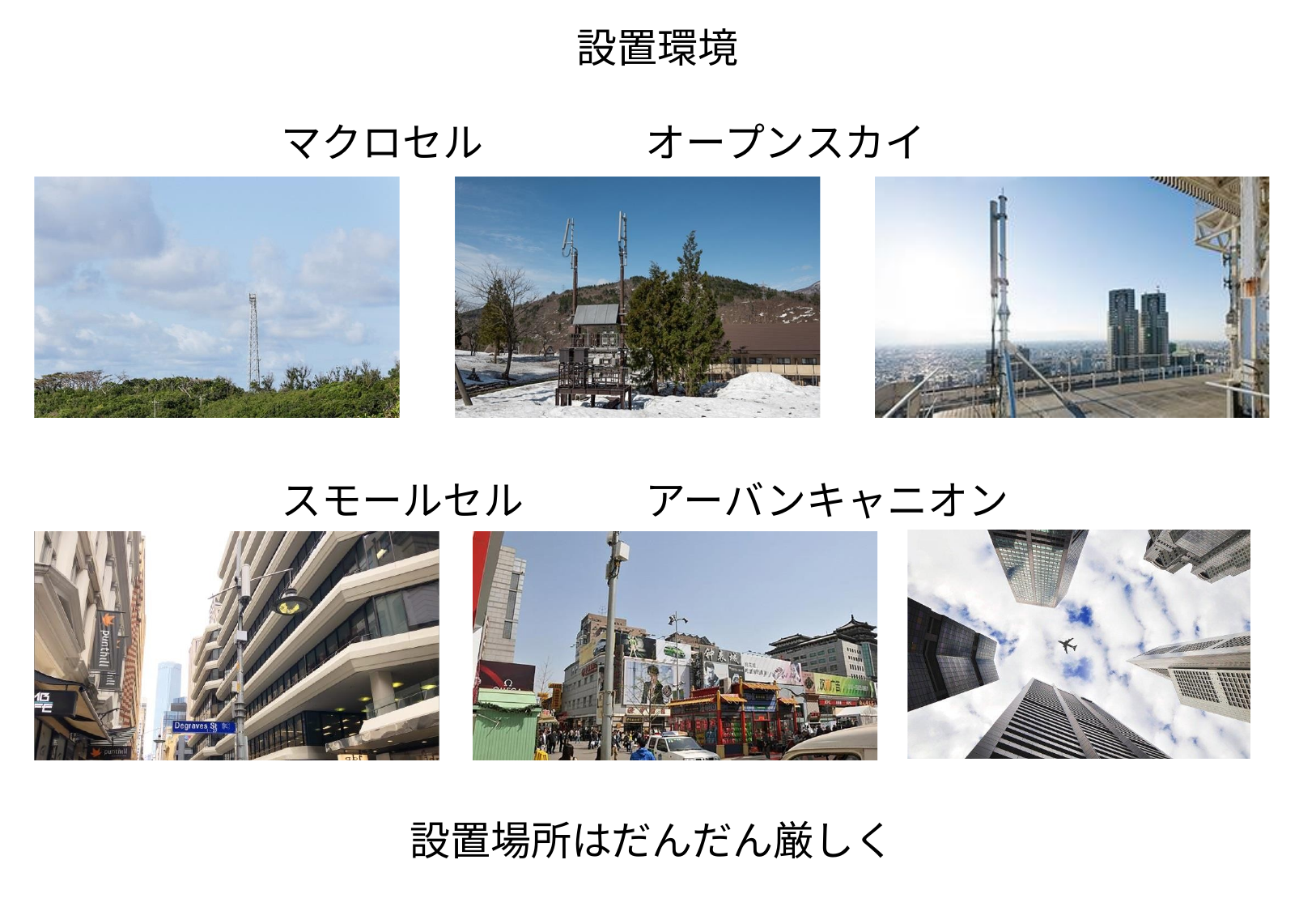

設置環境
オープンスカイ
マクロセル

スモールセル
アーバンキャニオン

設置場所はだんだん厳しく